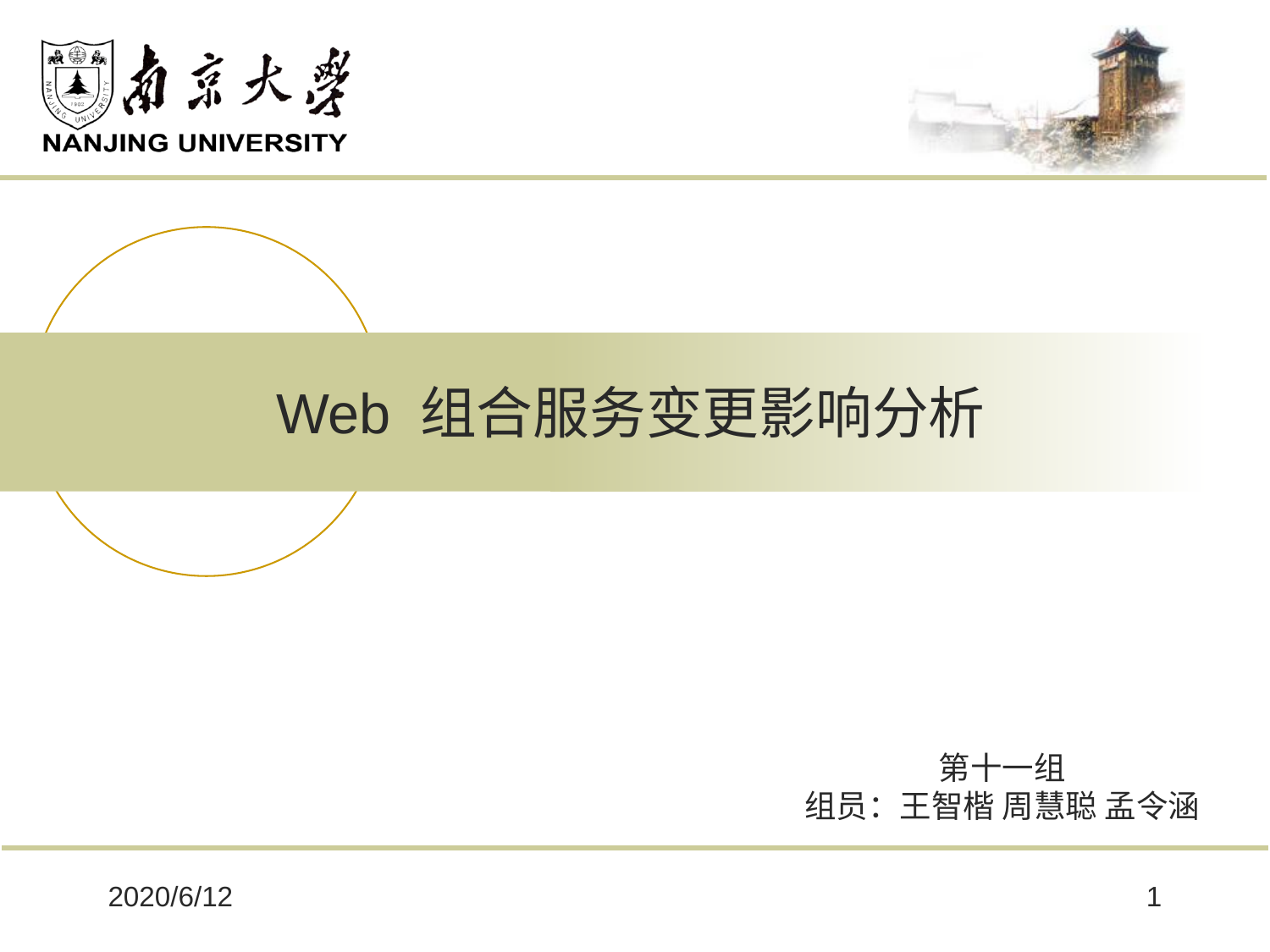

# Web 组合服务变更影响分析
第十一组
组员：王智楷 周慧聪 孟令涵
2020/6/12
1